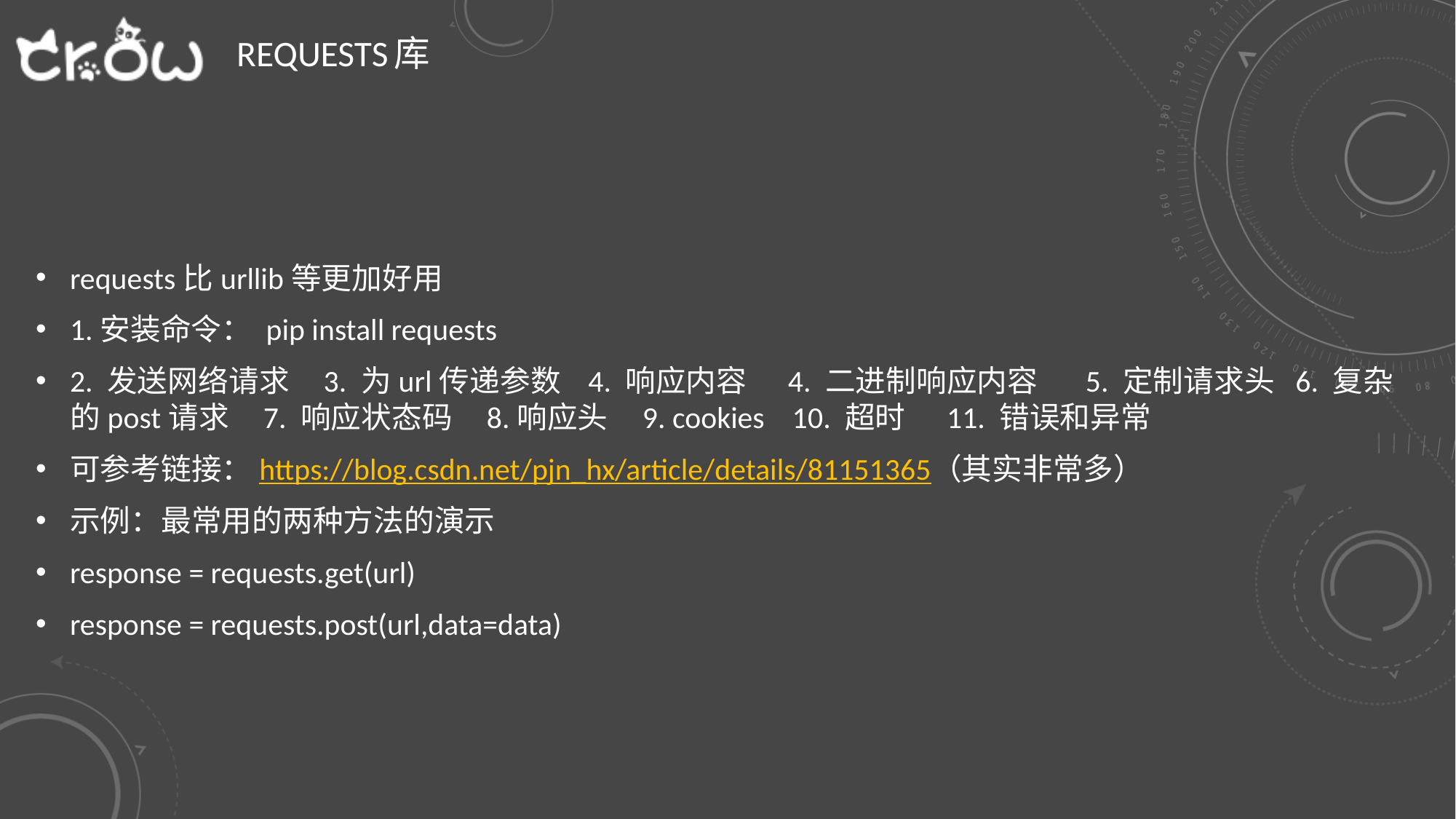

# Requests库
requests比urllib等更加好用
1.安装命令： pip install requests
2. 发送网络请求    3. 为url传递参数   4. 响应内容     4. 二进制响应内容      5. 定制请求头  6. 复杂的post请求    7. 响应状态码    8.响应头    9. cookies    10. 超时     11. 错误和异常
可参考链接：https://blog.csdn.net/pjn_hx/article/details/81151365（其实非常多）
示例：最常用的两种方法的演示
response = requests.get(url)
response = requests.post(url,data=data)